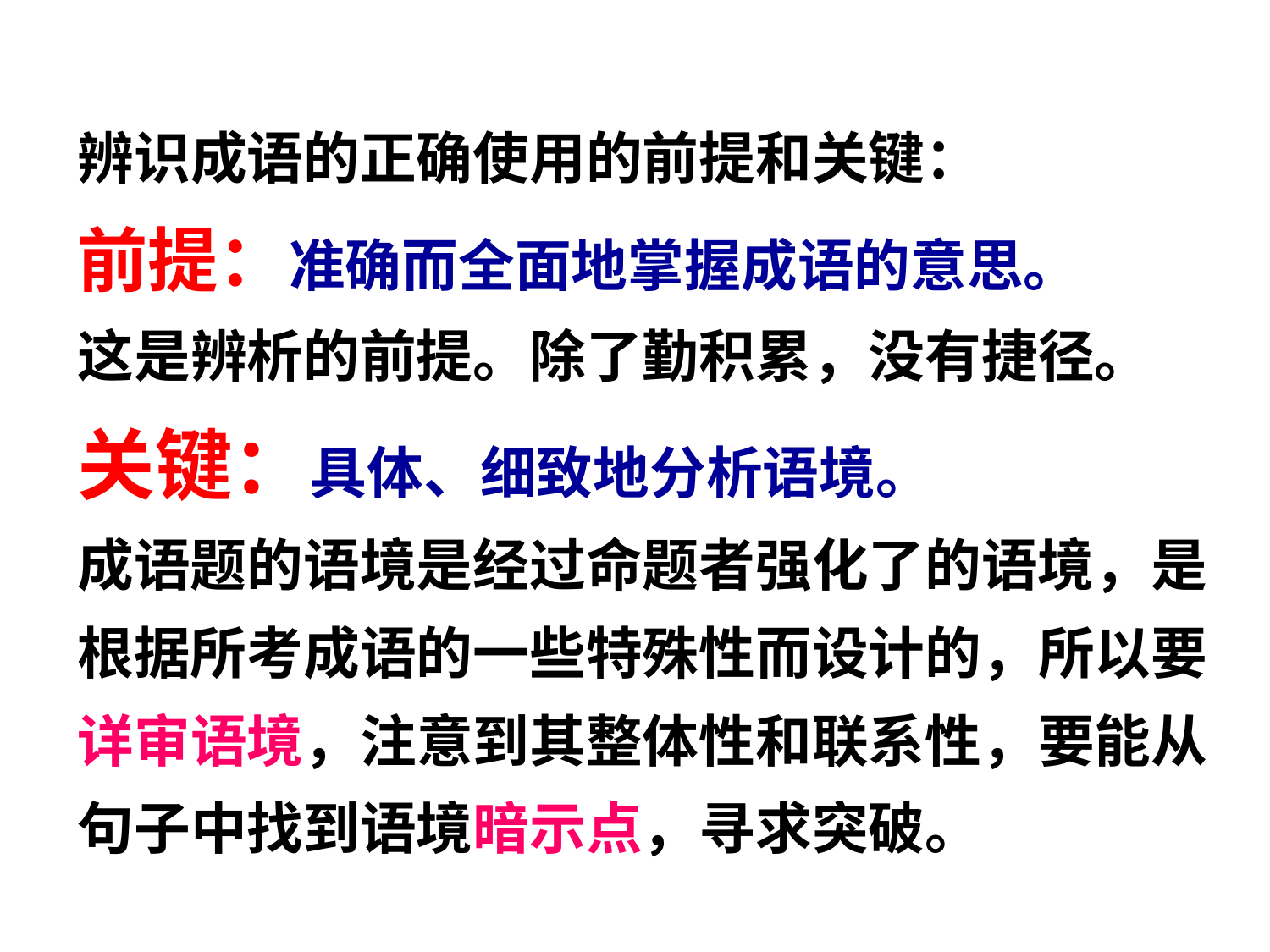

辨识成语的正确使用的前提和关键：
前提：准确而全面地掌握成语的意思。
这是辨析的前提。除了勤积累，没有捷径。
关键：具体、细致地分析语境。
成语题的语境是经过命题者强化了的语境，是根据所考成语的一些特殊性而设计的，所以要详审语境，注意到其整体性和联系性，要能从句子中找到语境暗示点，寻求突破。